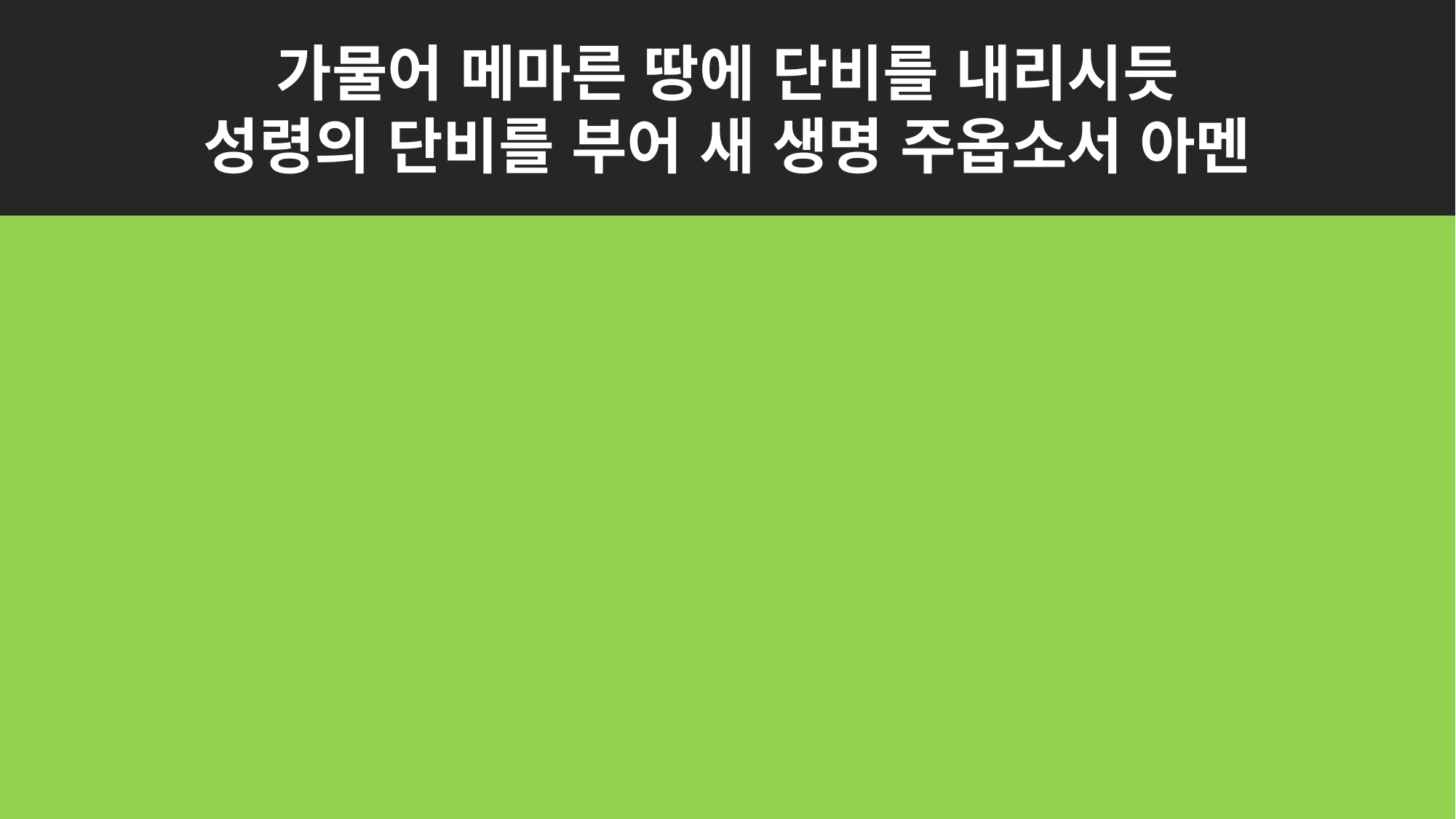

가물어 메마른 땅에 단비를 내리시듯
성령의 단비를 부어 새 생명 주옵소서 아멘